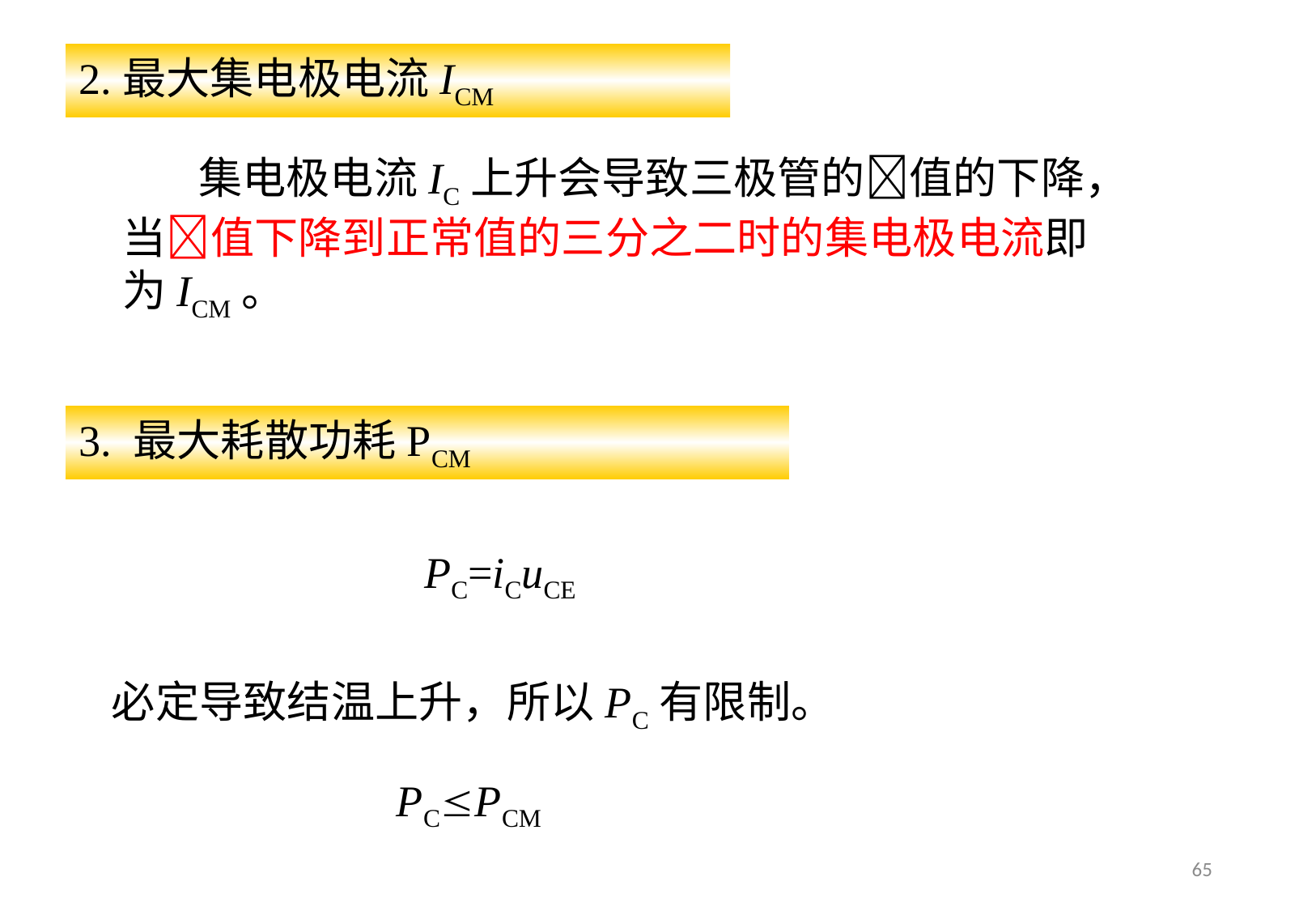

2.最大集电极电流ICM
集电极电流IC上升会导致三极管的β值的下降，当β值下降到正常值的三分之二时的集电极电流即为ICM。
3. 最大耗散功耗PCM
PC=iCuCE
必定导致结温上升，所以PC有限制。
PC≤PCM
65